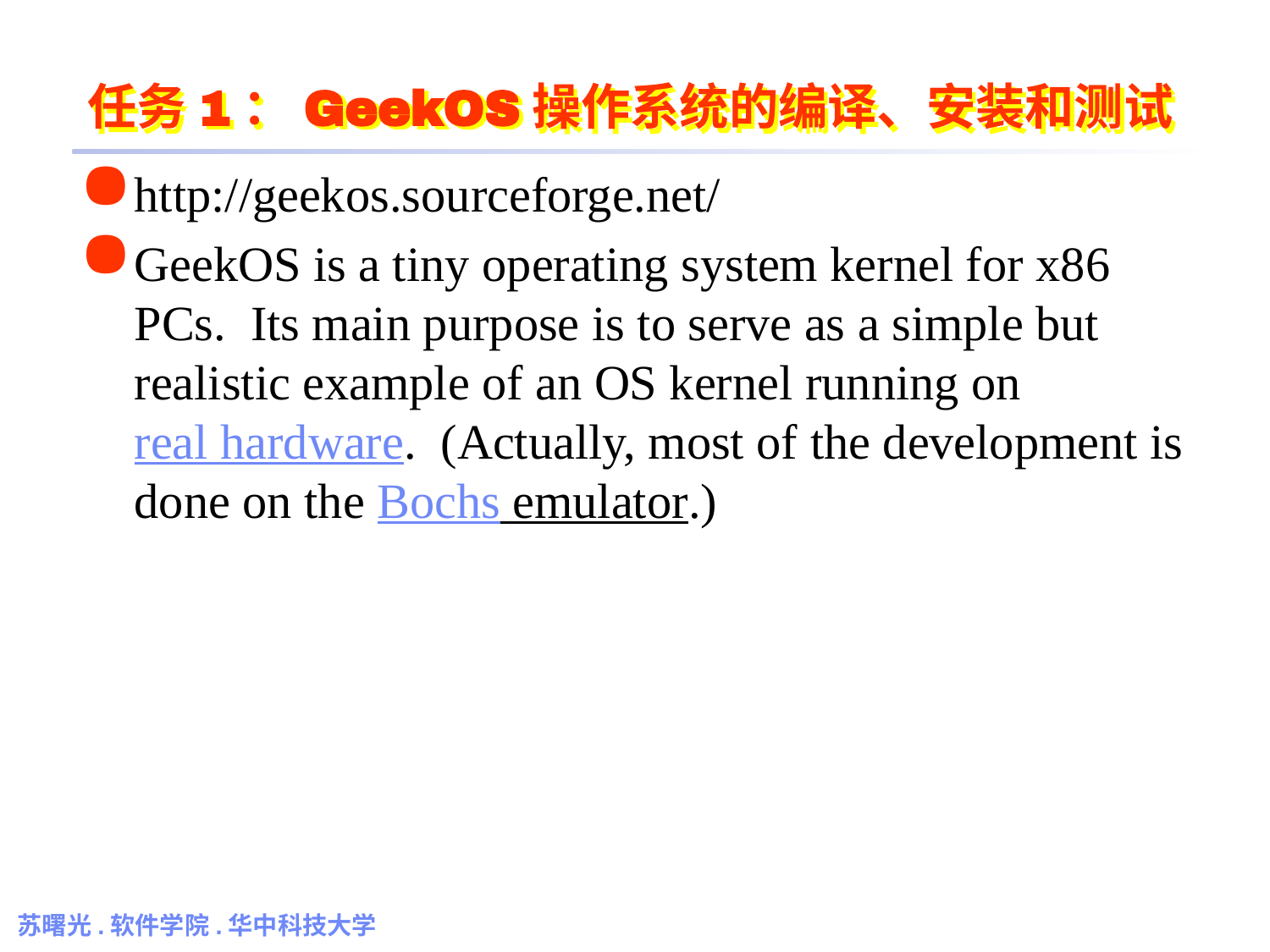

# 任务1：GeekOS操作系统的编译、安装和测试
http://geekos.sourceforge.net/
GeekOS is a tiny operating system kernel for x86 PCs.  Its main purpose is to serve as a simple but realistic example of an OS kernel running on real hardware.  (Actually, most of the development is done on the Bochs emulator.)
苏曙光.软件学院.华中科技大学
4